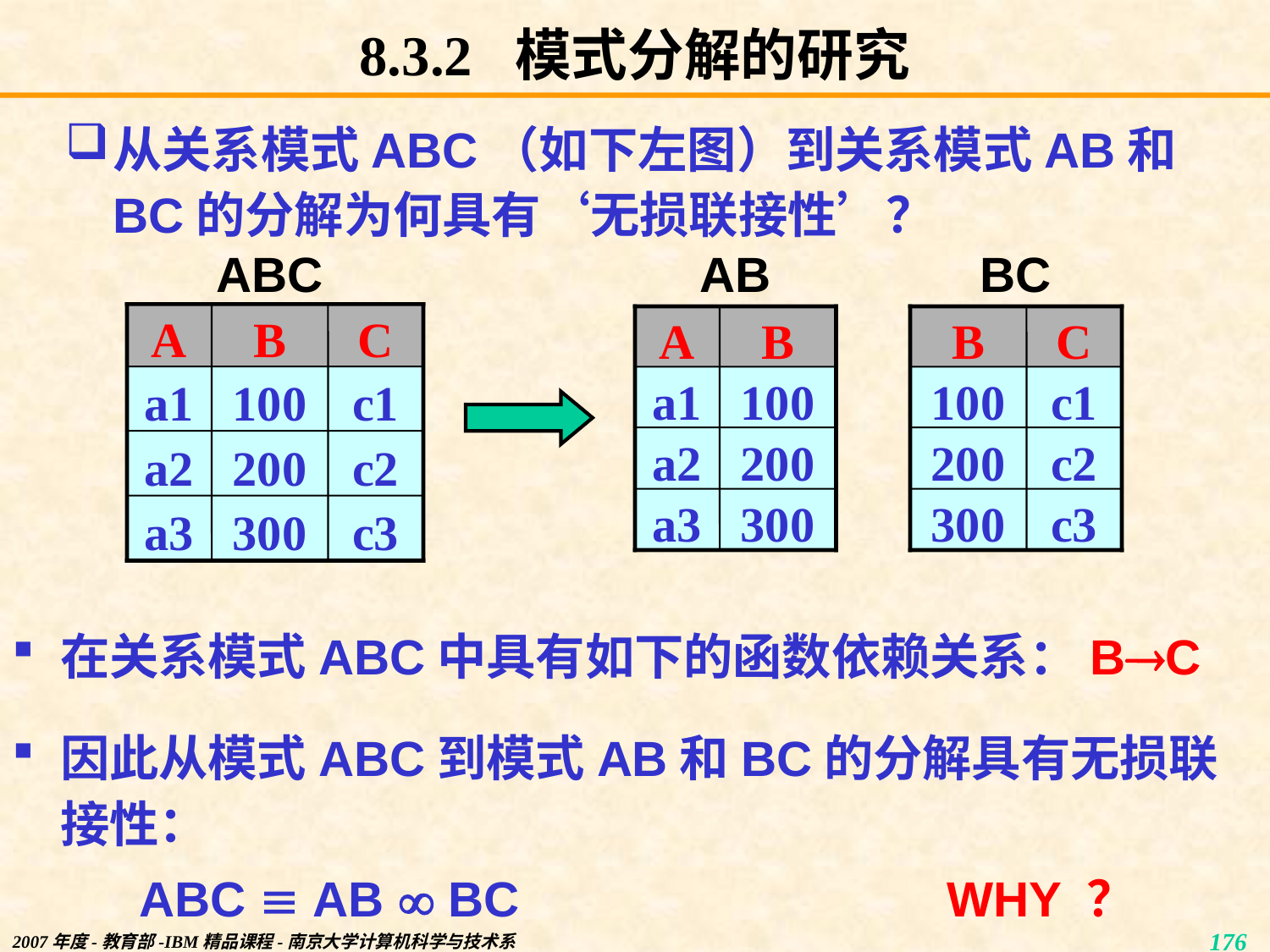

# 8.3.2  模式分解的研究
从关系模式ABC（如下左图）到关系模式AB和BC的分解为何具有‘无损联接性’？
ABC
A

B

C

a1

100
c1
a2

200
c2
a3

300
c3

AB
A

B

a1

100
a2

200
a3

300

BC
B

C

100

c1
200

c2
300

c3

在关系模式ABC中具有如下的函数依赖关系：B→C

因此从模式ABC到模式AB和BC的分解具有无损联接性：
ABC ≡ AB ∞ BC				 WHY ？
176
2007年度-教育部-IBM精品课程-南京大学计算机科学与技术系